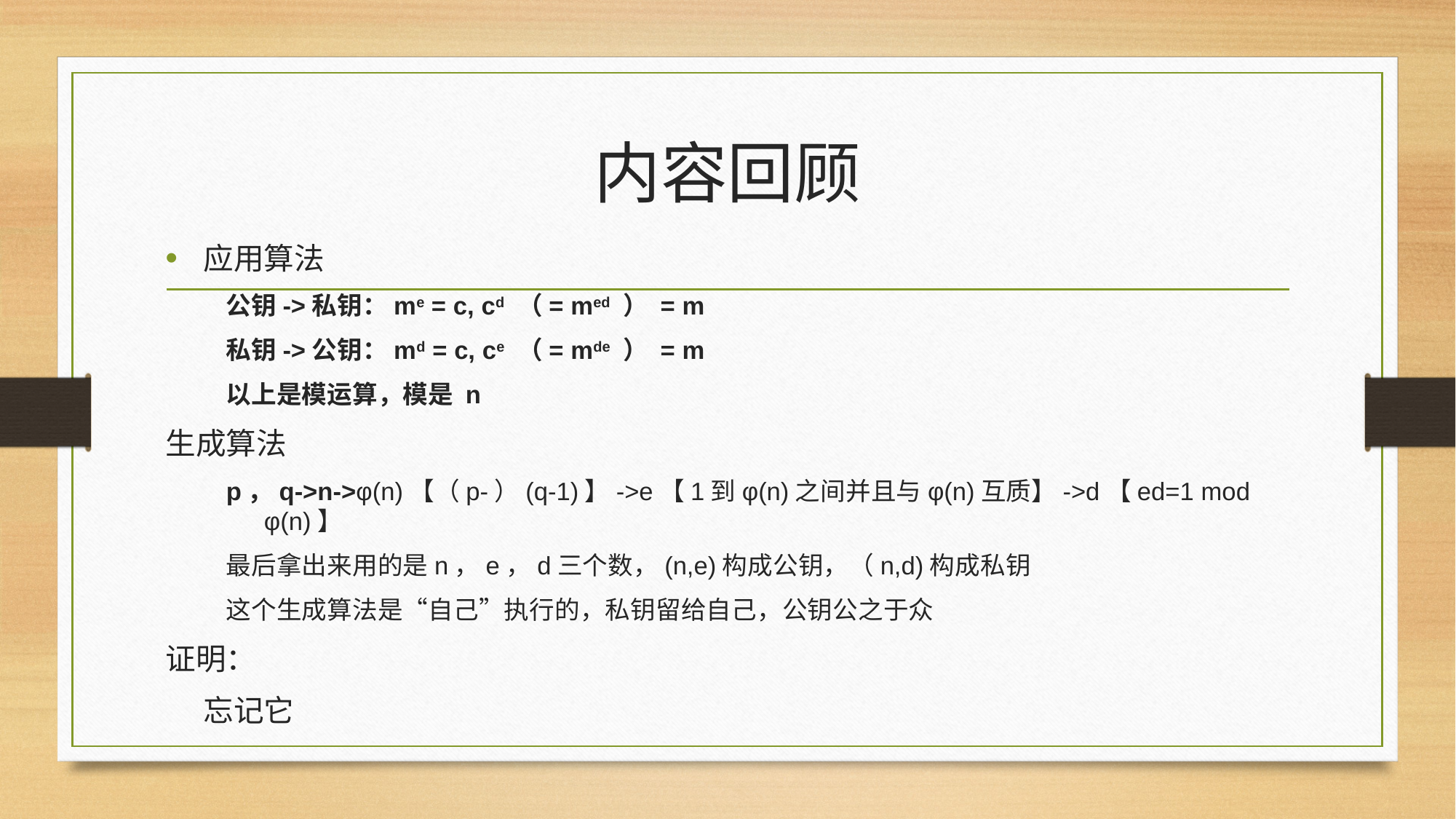

# 内容回顾
应用算法
公钥->私钥：me = c, cd （= med ） = m
私钥->公钥：md = c, ce （= mde ） = m
以上是模运算，模是 n
生成算法
p，q->n->φ(n)【（p-）(q-1)】->e【1到φ(n)之间并且与φ(n)互质】->d【ed=1 mod φ(n)】
最后拿出来用的是n，e，d三个数，(n,e)构成公钥，（n,d)构成私钥
这个生成算法是“自己”执行的，私钥留给自己，公钥公之于众
证明：
	忘记它